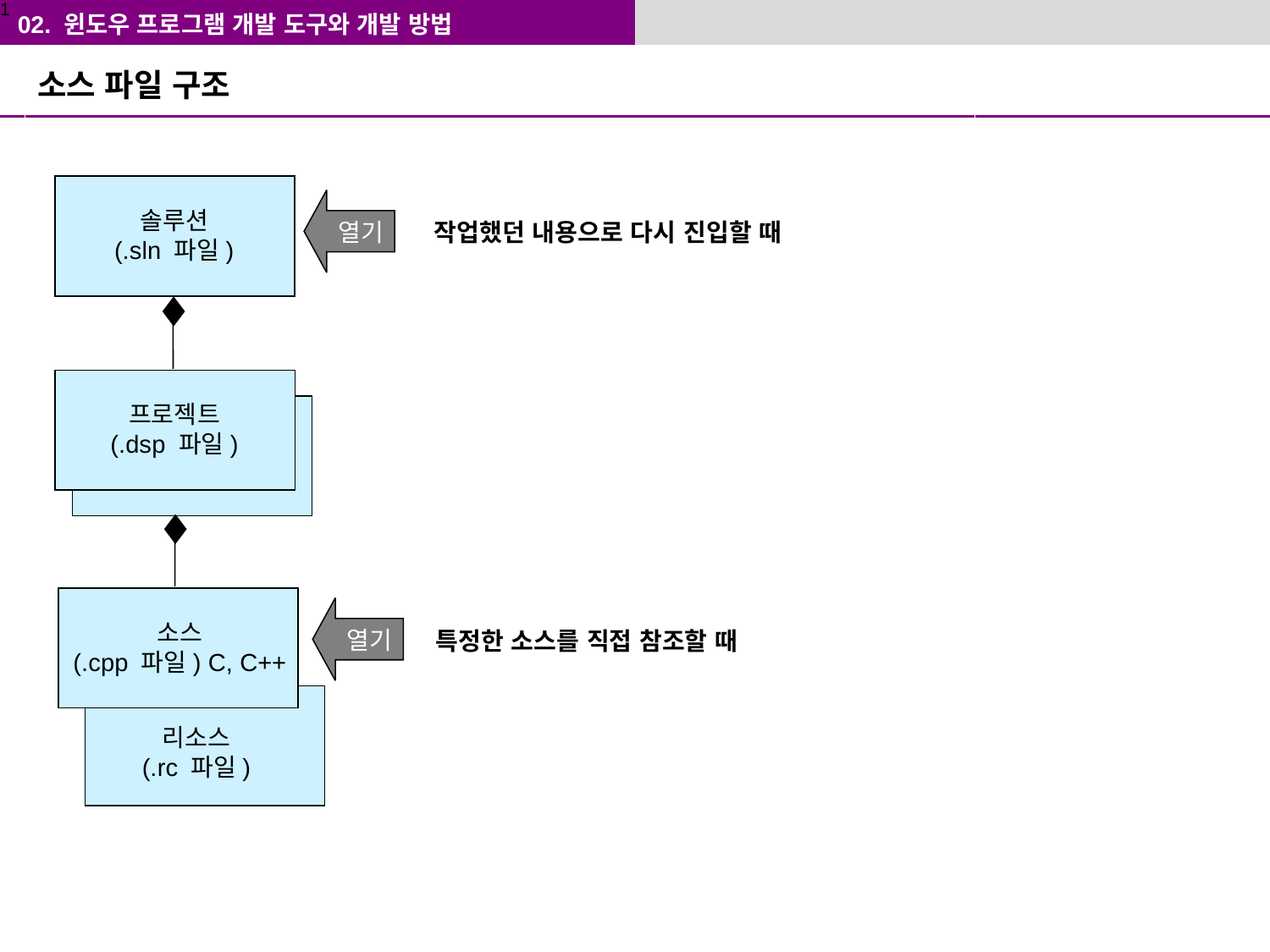

02. 윈도우 프로그램 개발 도구와 개발 방법
# 소스 파일 구조

솔루션
(.sln 파일)
열기
작업했던 내용으로 다시 진입할 때

프로젝트
(.dsp 파일)

소스
(.cpp 파일) C, C++
열기
특정한 소스를 직접 참조할 때

리소스
(.rc 파일)